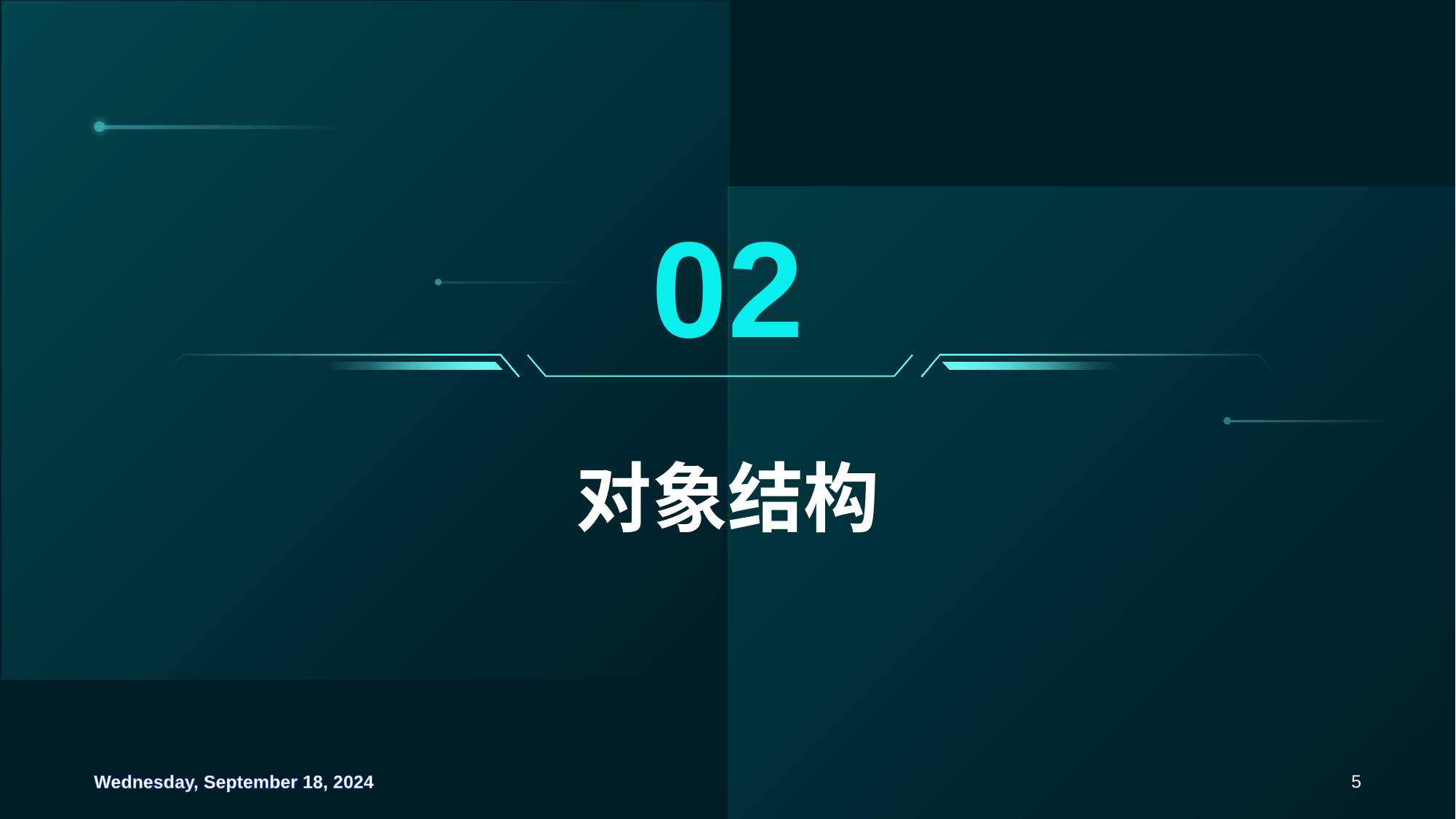

02
# 对象结构
Wednesday, September 18, 2024
5